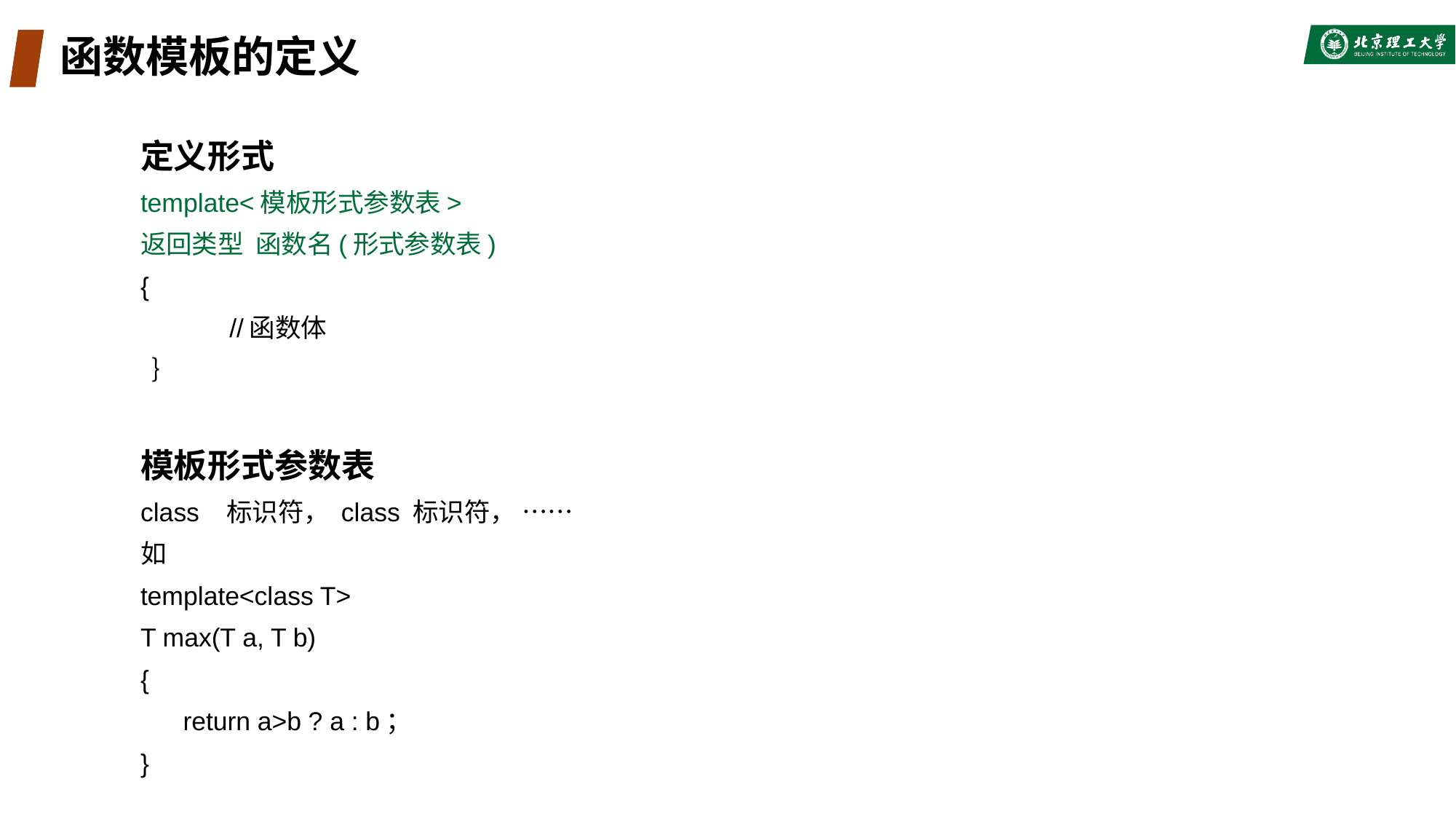

# 函数模板的定义
定义形式
template<模板形式参数表>
返回类型  函数名(形式参数表)
{
	         //函数体
 ｝

模板形式参数表
class   标识符， class 标识符， ……
如
template<class T>
T max(T a, T b)
{
      return a>b ? a : b；
}